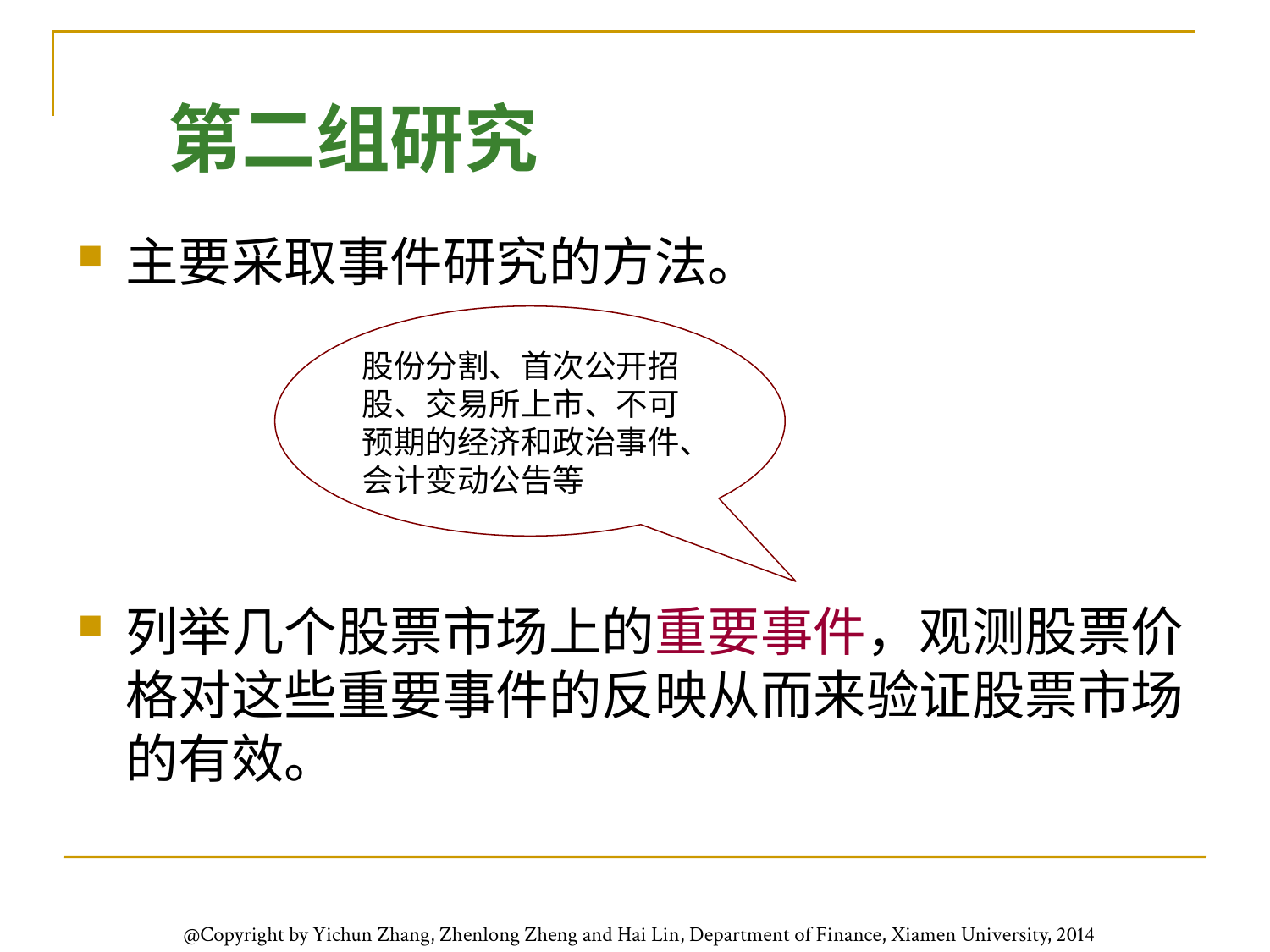

# 第二组研究
主要采取事件研究的方法。

列举几个股票市场上的重要事件，观测股票价格对这些重要事件的反映从而来验证股票市场的有效。

股份分割、首次公开招股、交易所上市、不可预期的经济和政治事件、会计变动公告等

@Copyright by Yichun Zhang, Zhenlong Zheng and Hai Lin, Department of Finance, Xiamen University, 2014